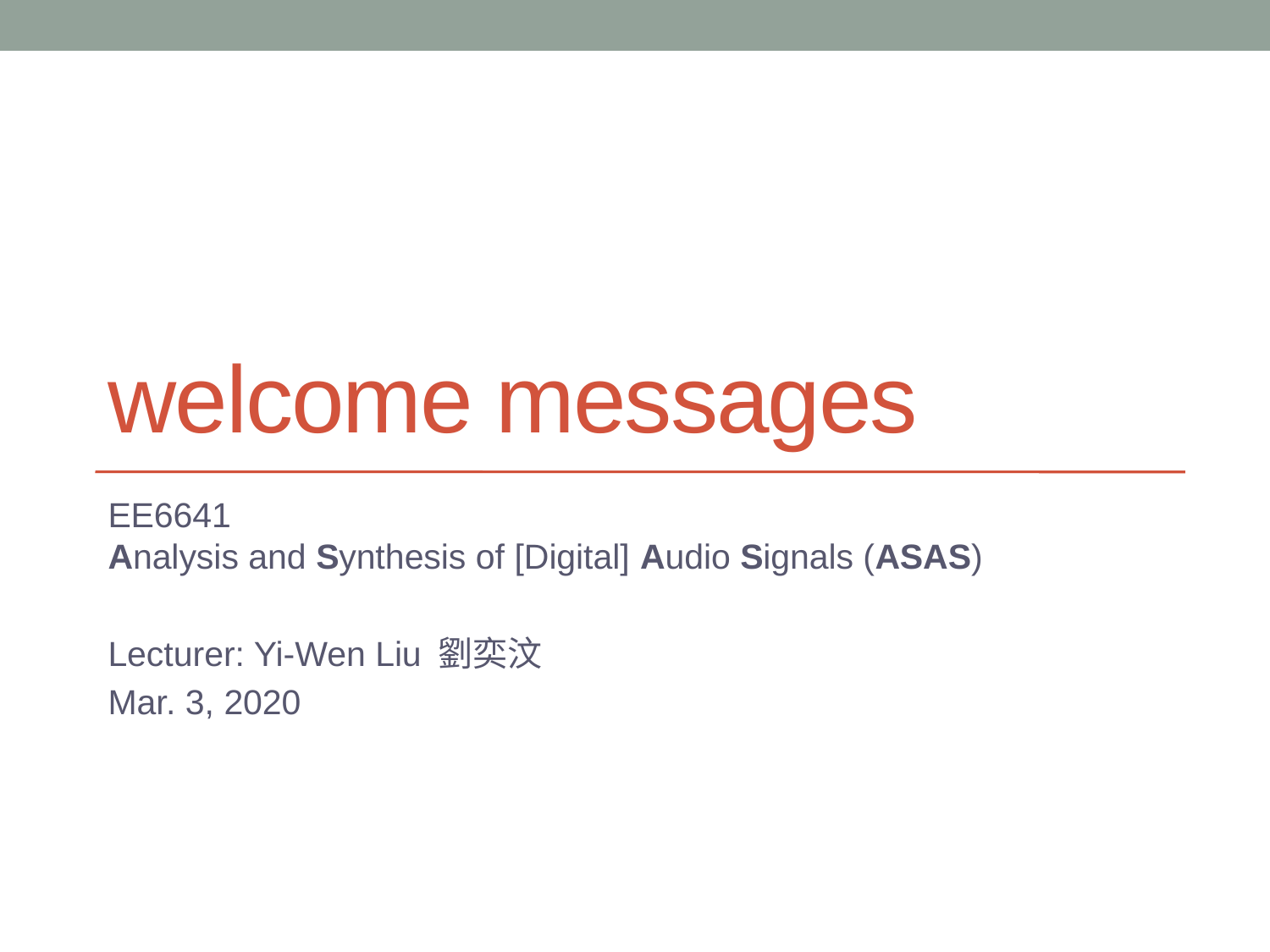

# welcome messages
EE6641
Analysis and Synthesis of [Digital] Audio Signals (ASAS)

Lecturer: Yi-Wen Liu 劉奕汶
Mar. 3, 2020